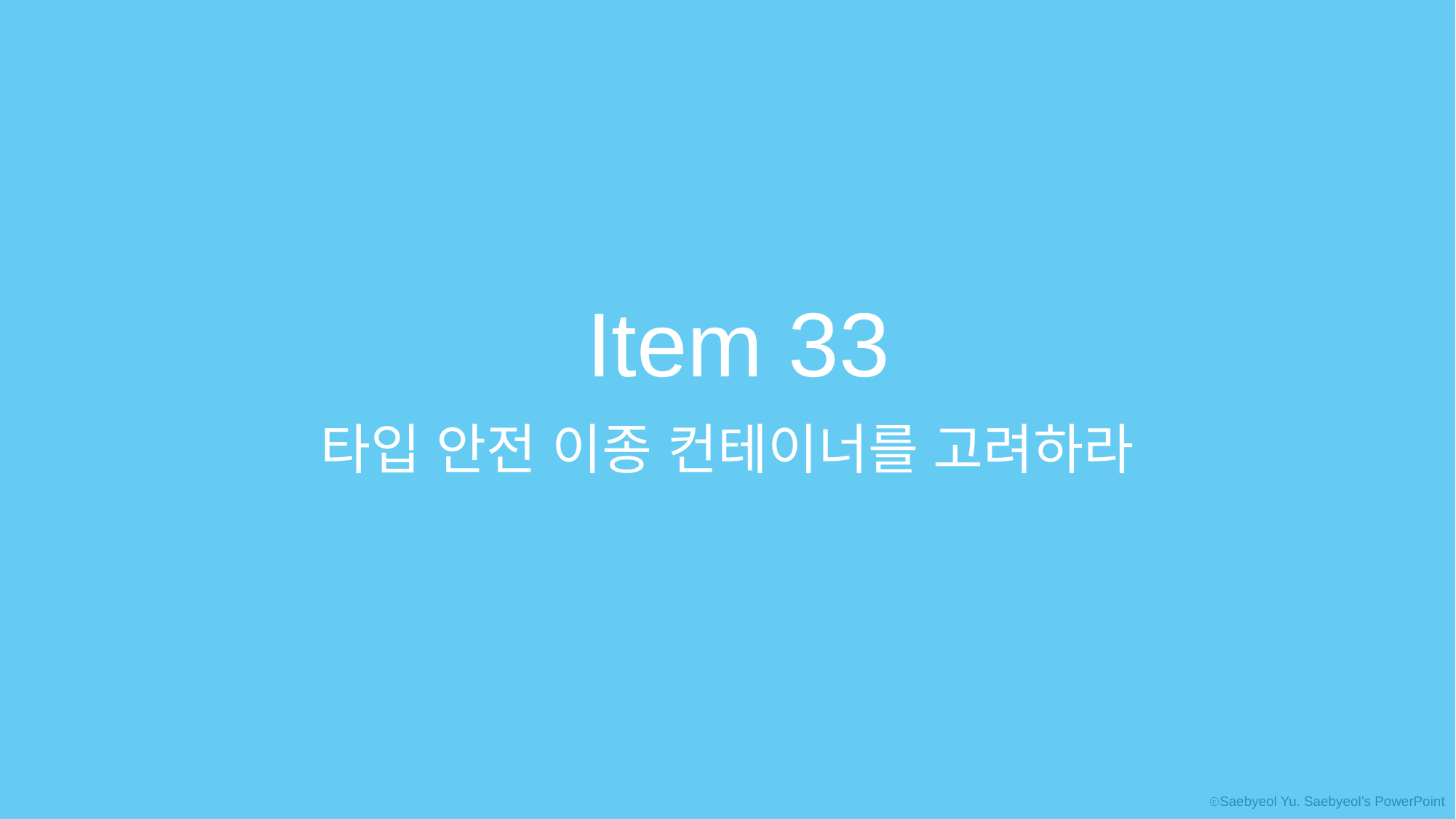

Item 33
타입 안전 이종 컨테이너를 고려하라